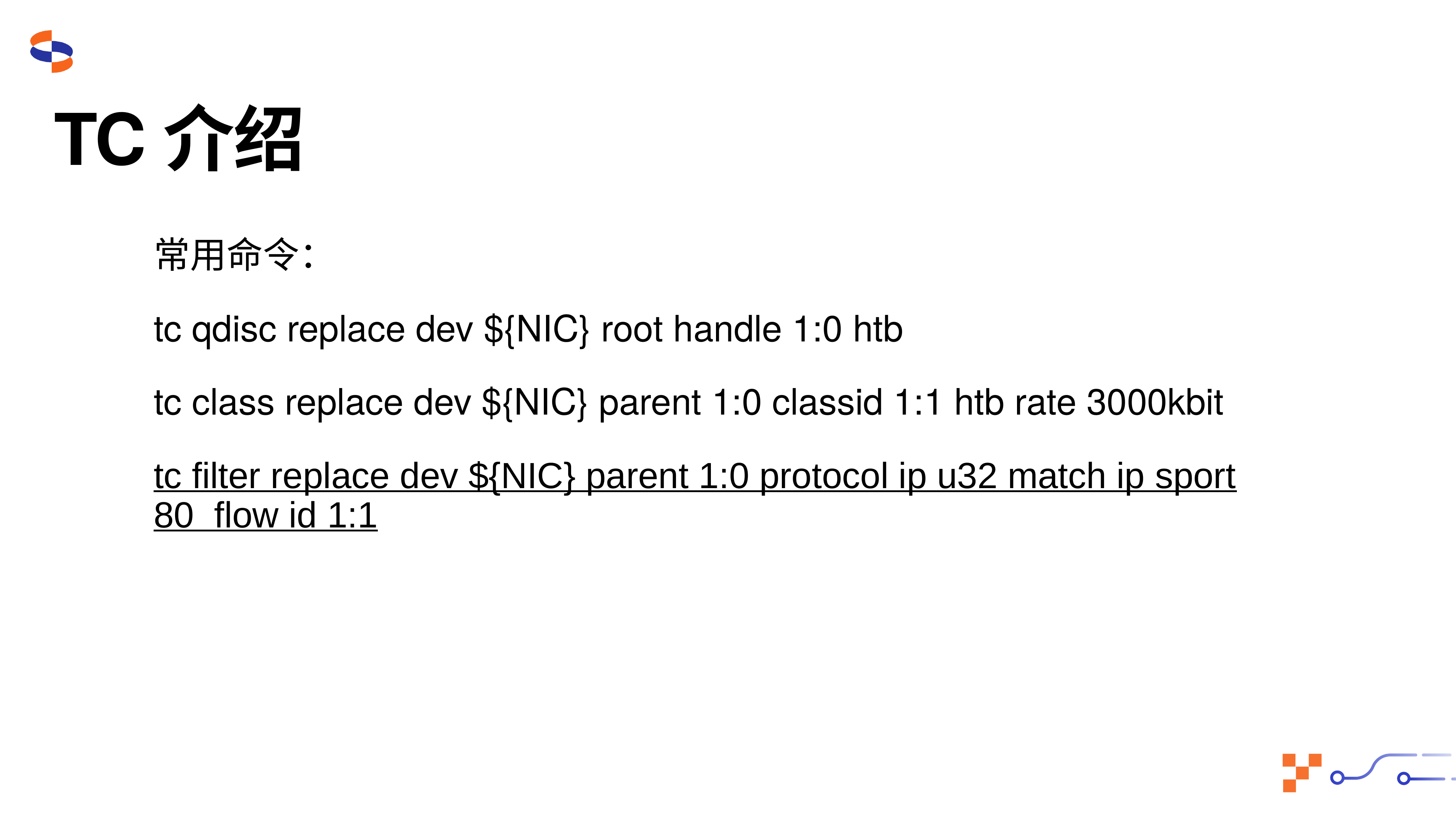

# TC介绍
常用命令：
tc qdisc replace dev ${NIC} root handle 1:0 htb
tc class replace dev ${NIC} parent 1:0 classid 1:1 htb rate 3000kbit
tc filter replace dev ${NIC} parent 1:0 protocol ip u32 match ip sport 80  flow id 1:1